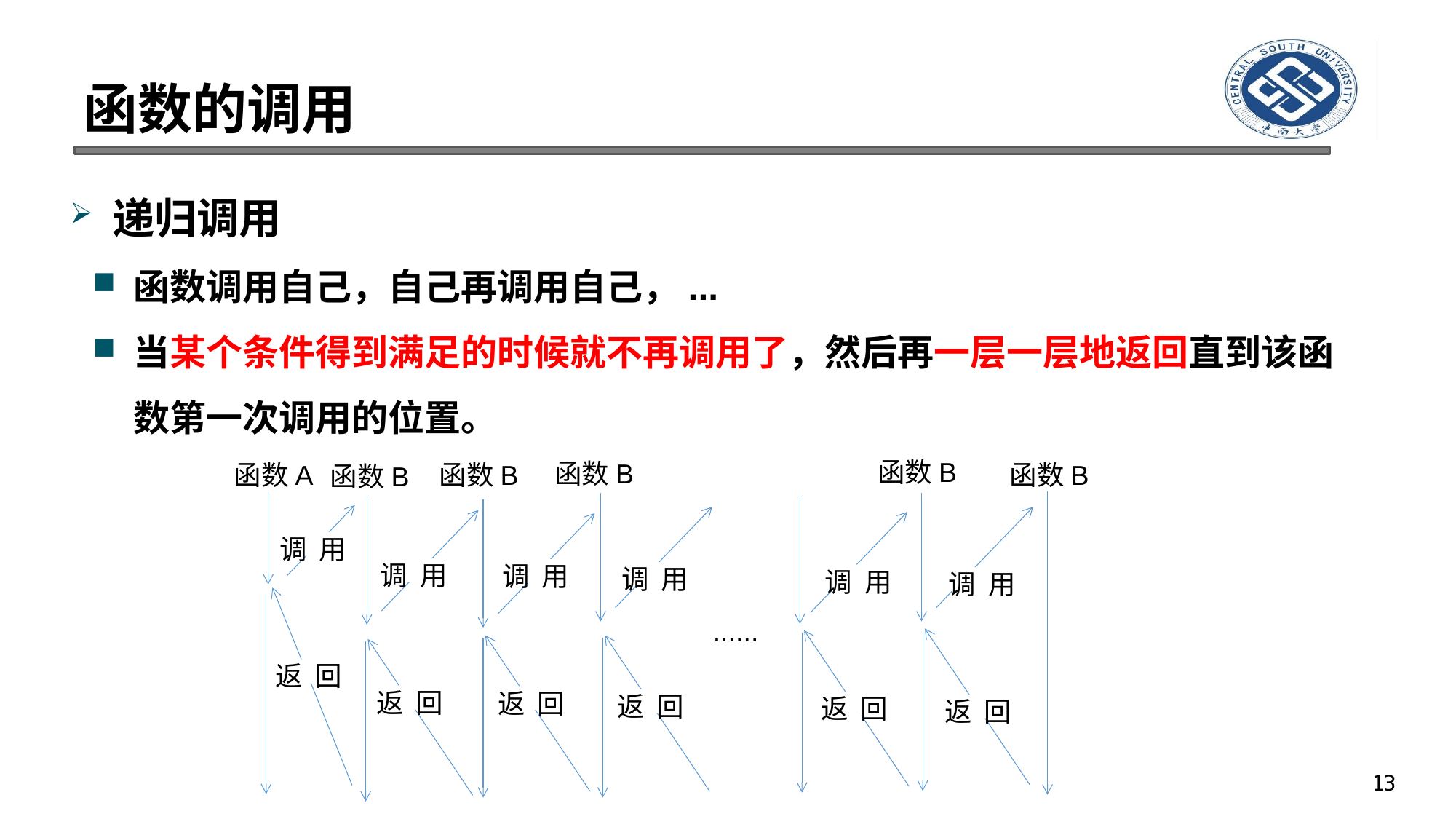

# 函数的调用
递归调用
函数调用自己，自己再调用自己，...
当某个条件得到满足的时候就不再调用了，然后再一层一层地返回直到该函数第一次调用的位置。

函数B

函数B

函数B

函数B

函数A

函数B

调  用

调  用

调  用

调  用

调  用

调  用

......

返  回

返  回

返  回

返  回

返  回

返  回

13